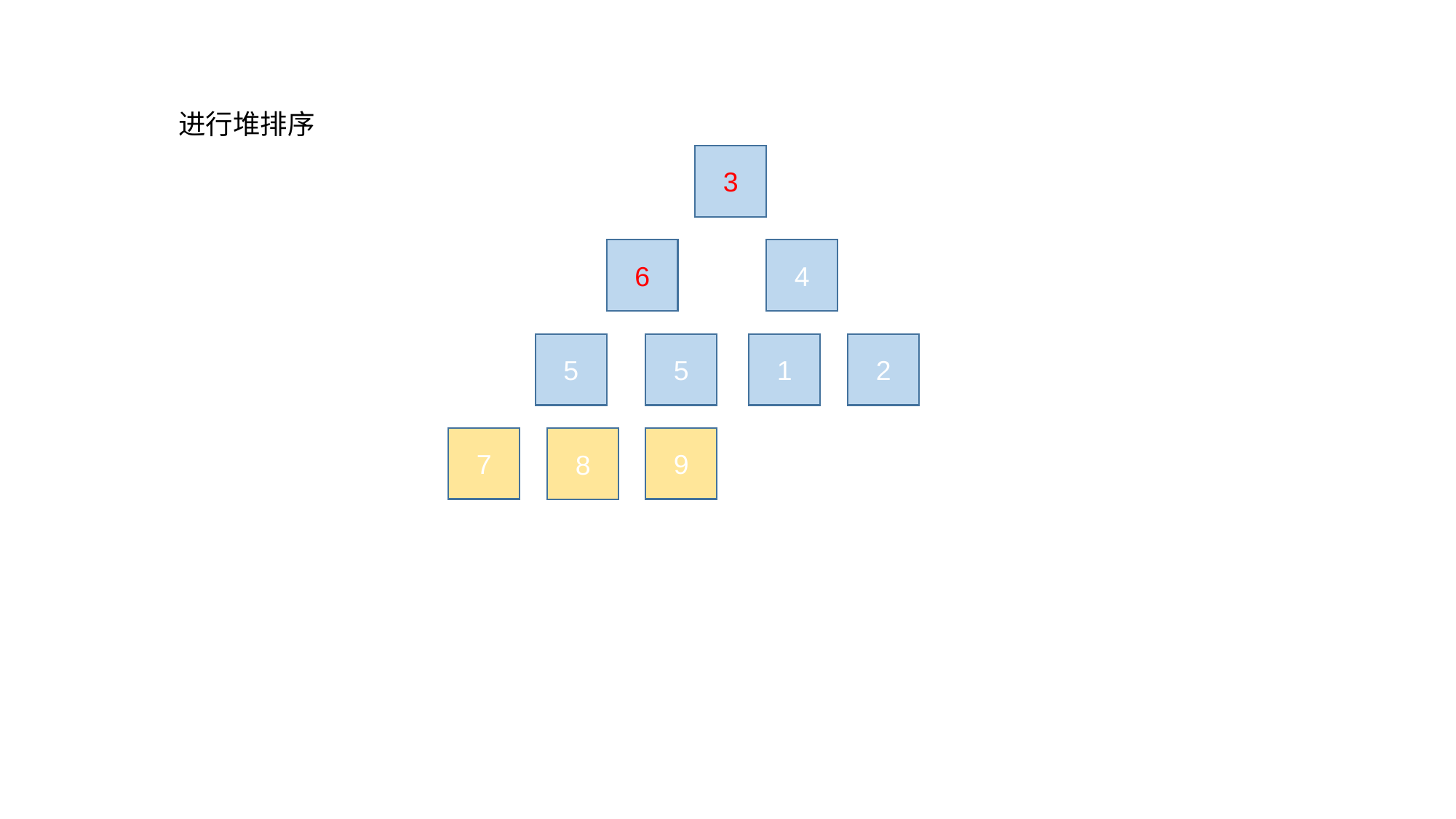

进行堆排序
3
6
4
5
5
1
2
7
9
8